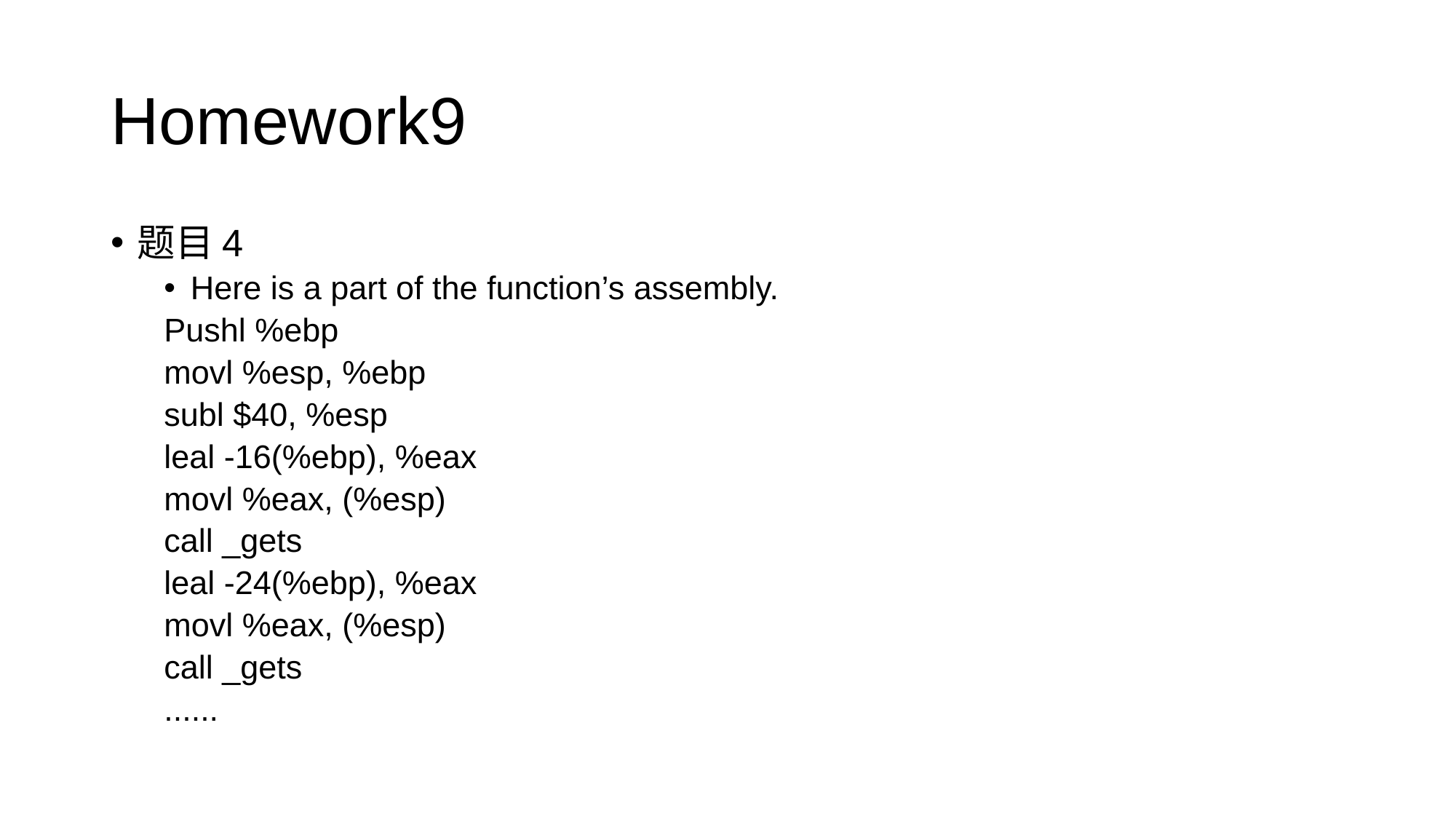

# Homework9
题目4
Here is a part of the function’s assembly.
Pushl %ebp
movl %esp, %ebp
subl $40, %esp
leal -16(%ebp), %eax
movl %eax, (%esp)
call _gets
leal -24(%ebp), %eax
movl %eax, (%esp)
call _gets
......